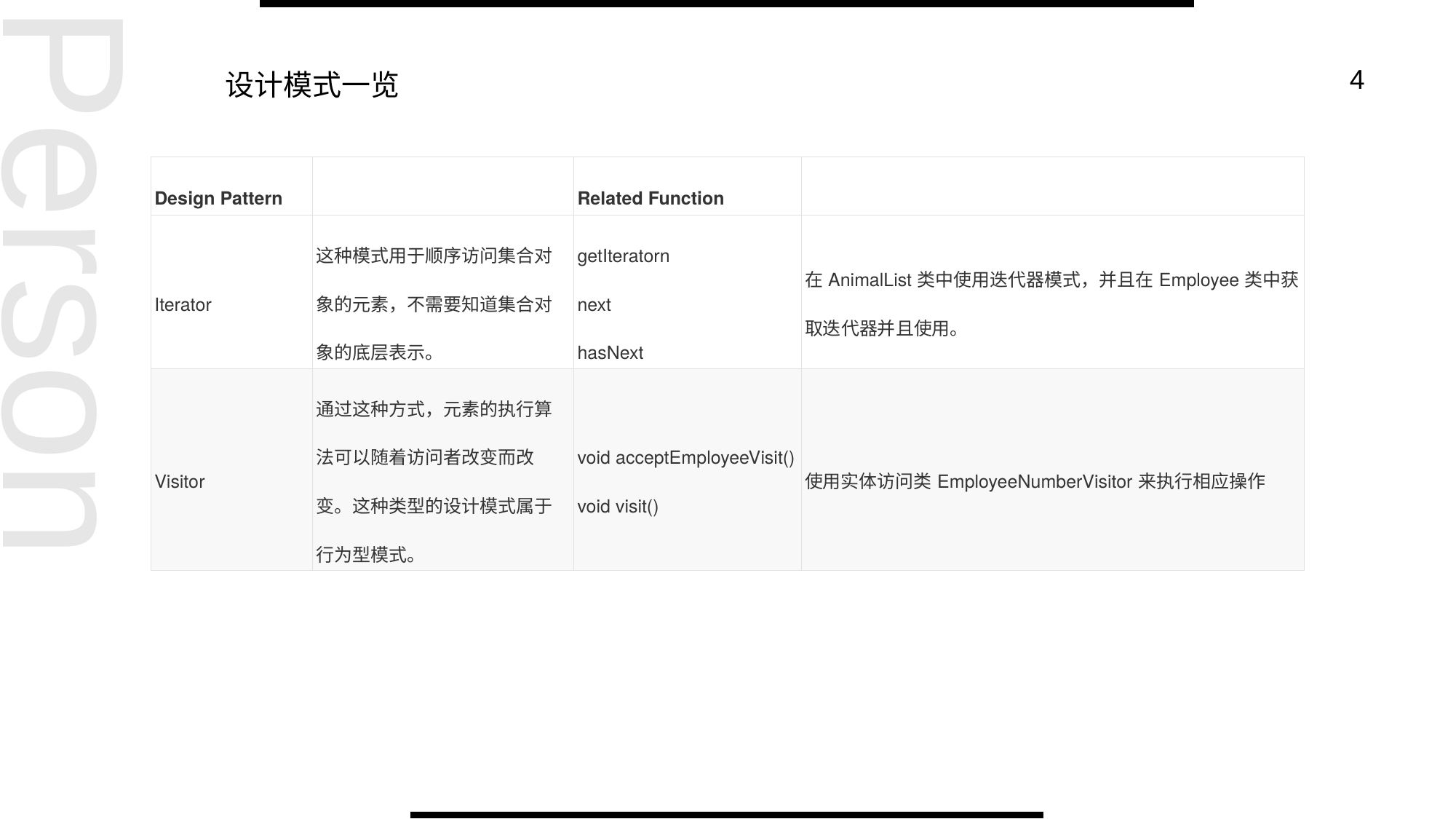

4
# 设计模式一览
| Design Pattern |  | Related Function |  |
| --- | --- | --- | --- |
| Iterator | 这种模式用于顺序访问集合对象的元素，不需要知道集合对象的底层表示。 | getIteratorn next hasNext | 在AnimalList类中使用迭代器模式，并且在Employee类中获取迭代器并且使用。 |
| Visitor | 通过这种方式，元素的执行算法可以随着访问者改变而改变。这种类型的设计模式属于行为型模式。 | void acceptEmployeeVisit() void visit() | 使用实体访问类EmployeeNumberVisitor来执行相应操作 |
Person